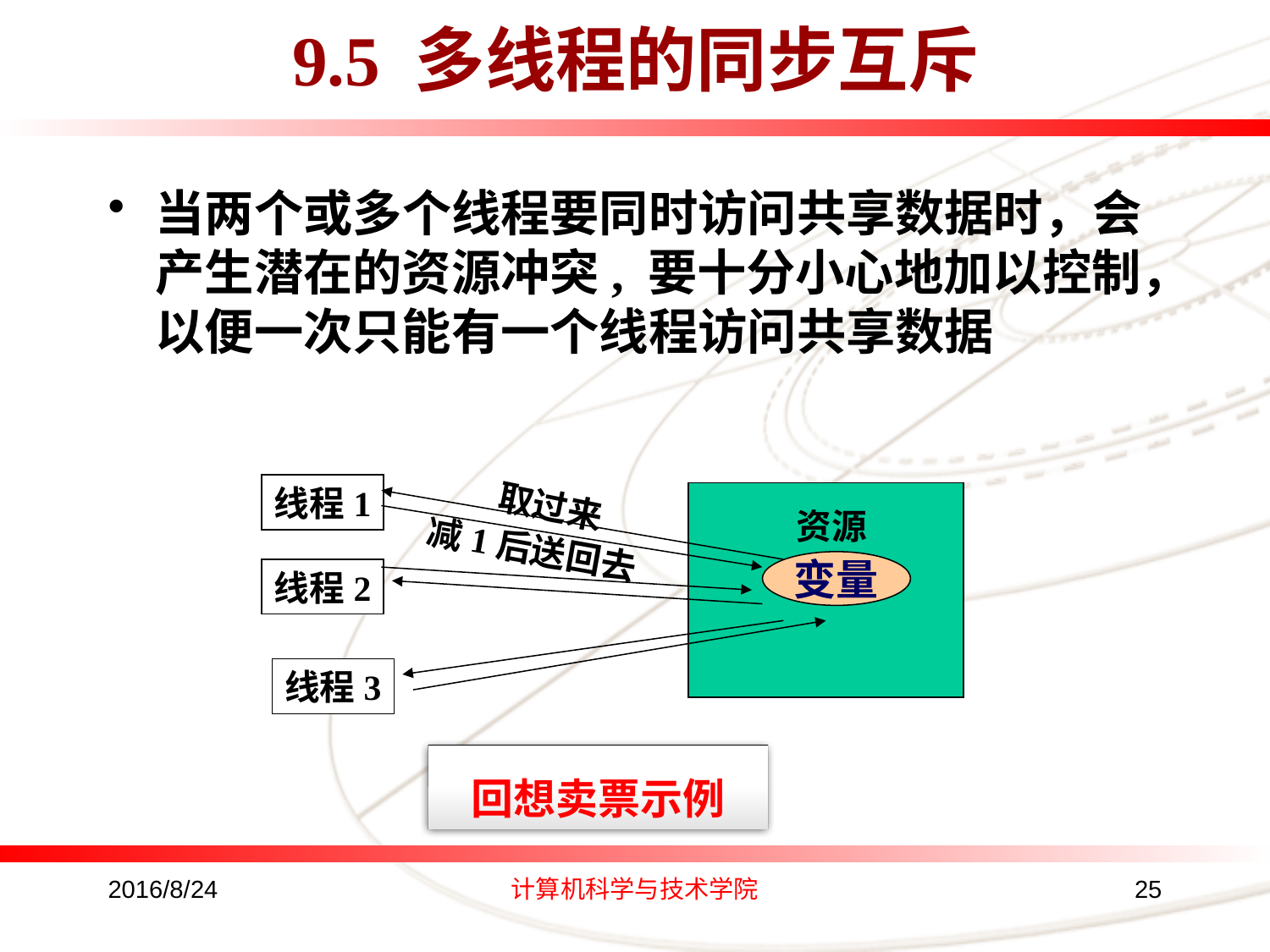

# 9.5 多线程的同步互斥
当两个或多个线程要同时访问共享数据时，会产生潜在的资源冲突, 要十分小心地加以控制，以便一次只能有一个线程访问共享数据

线程1
取过来

资源

减1后送回去
变量
线程2

线程3
回想卖票示例
2016/8/24
计算机科学与技术学院
25